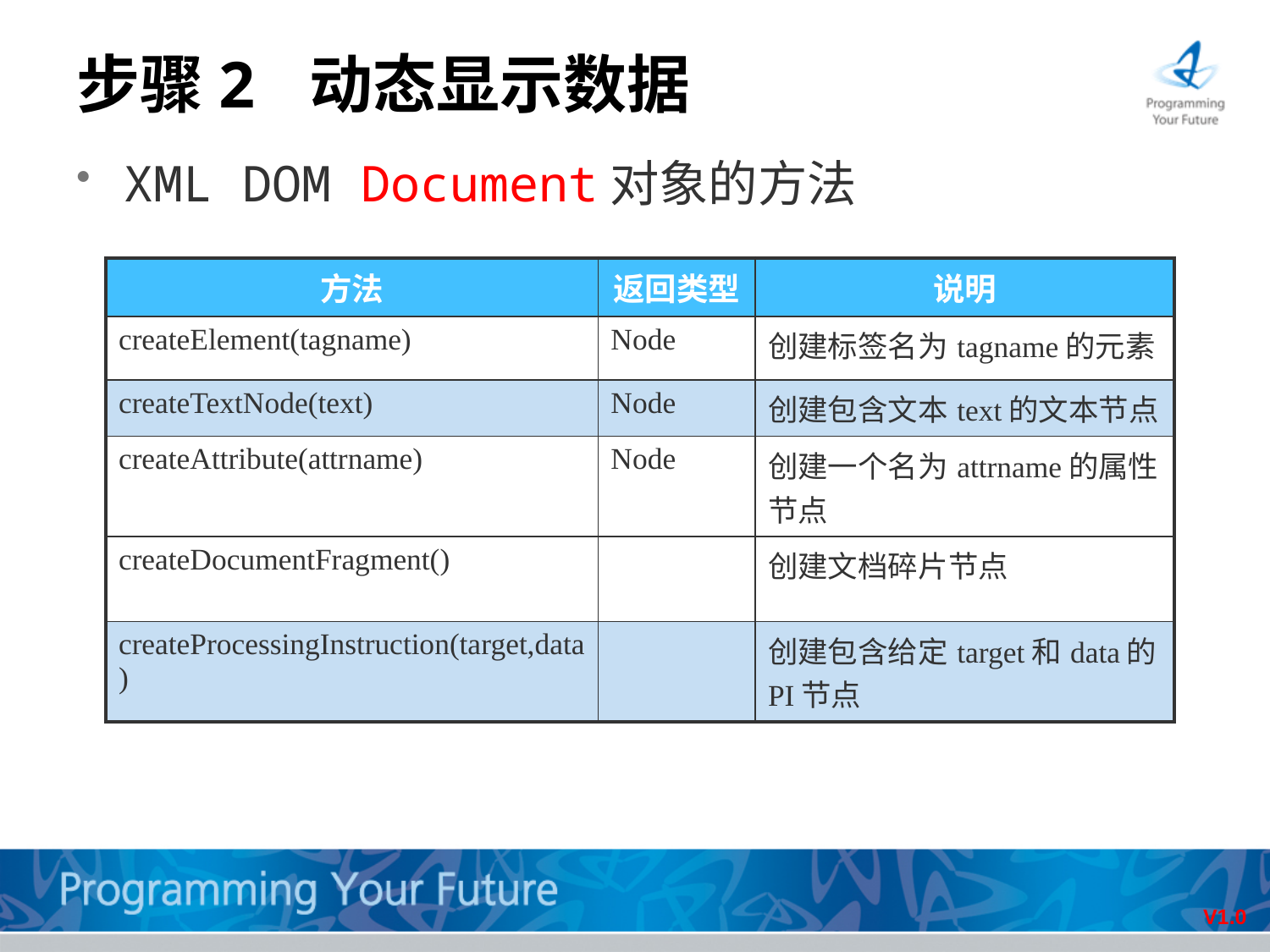

# 步骤2 动态显示数据
XML DOM Document对象的方法

| 方法 | 返回类型 | 说明 |
| --- | --- | --- |
| createElement(tagname) | Node | 创建标签名为tagname的元素 |
| createTextNode(text) | Node | 创建包含文本text的文本节点 |
| createAttribute(attrname) | Node | 创建一个名为attrname的属性节点 |
| createDocumentFragment() |  | 创建文档碎片节点 |
| createProcessingInstruction(target,data) |  | 创建包含给定target和data的PI节点 |